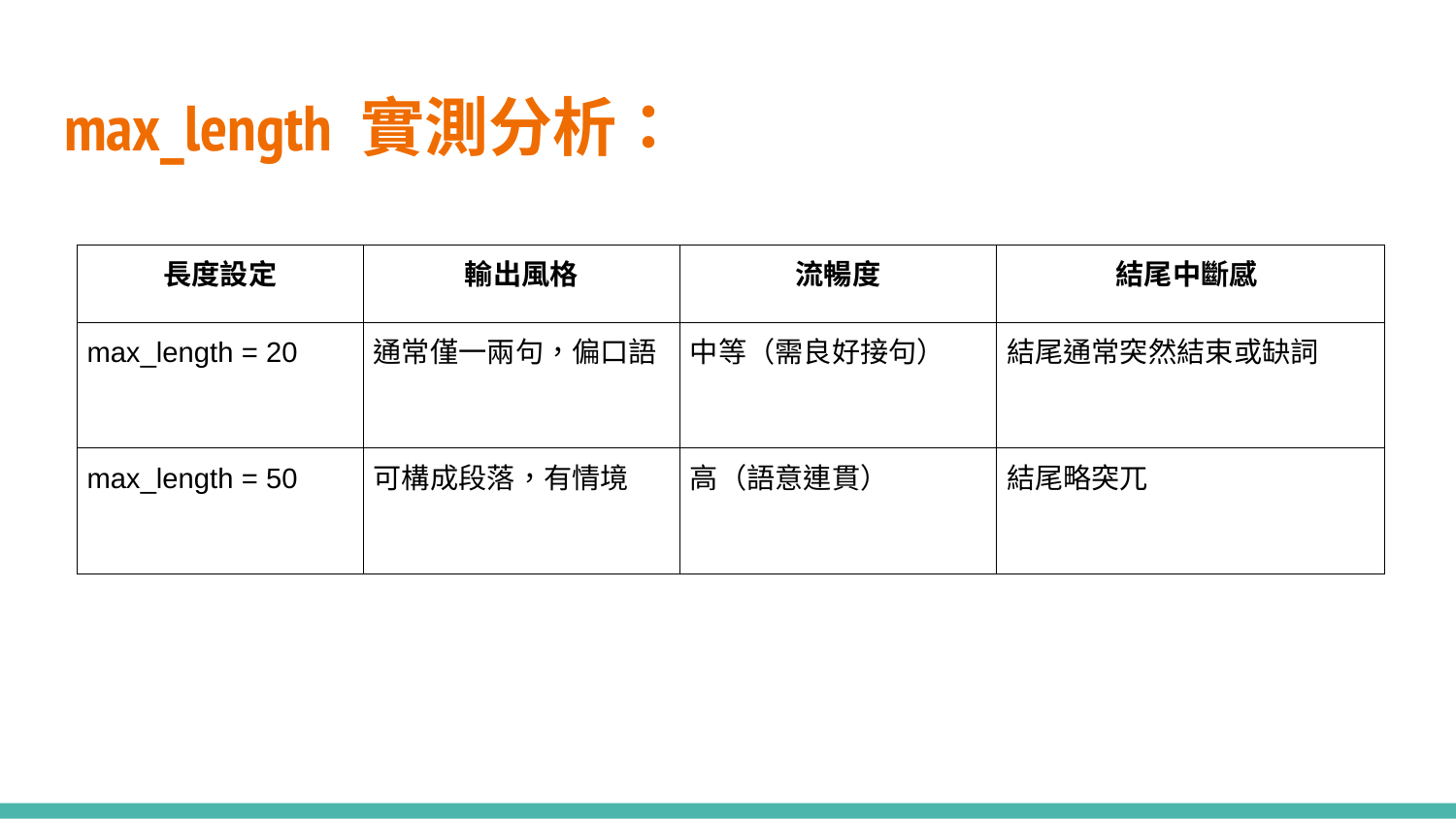

# max_length 實測分析：
| 長度設定 | 輸出風格 | 流暢度 | 結尾中斷感 |
| --- | --- | --- | --- |
| max\_length = 20 | 通常僅一兩句，偏口語 | 中等（需良好接句） | 結尾通常突然結束或缺詞 |
| max\_length = 50 | 可構成段落，有情境 | 高（語意連貫） | 結尾略突兀 |